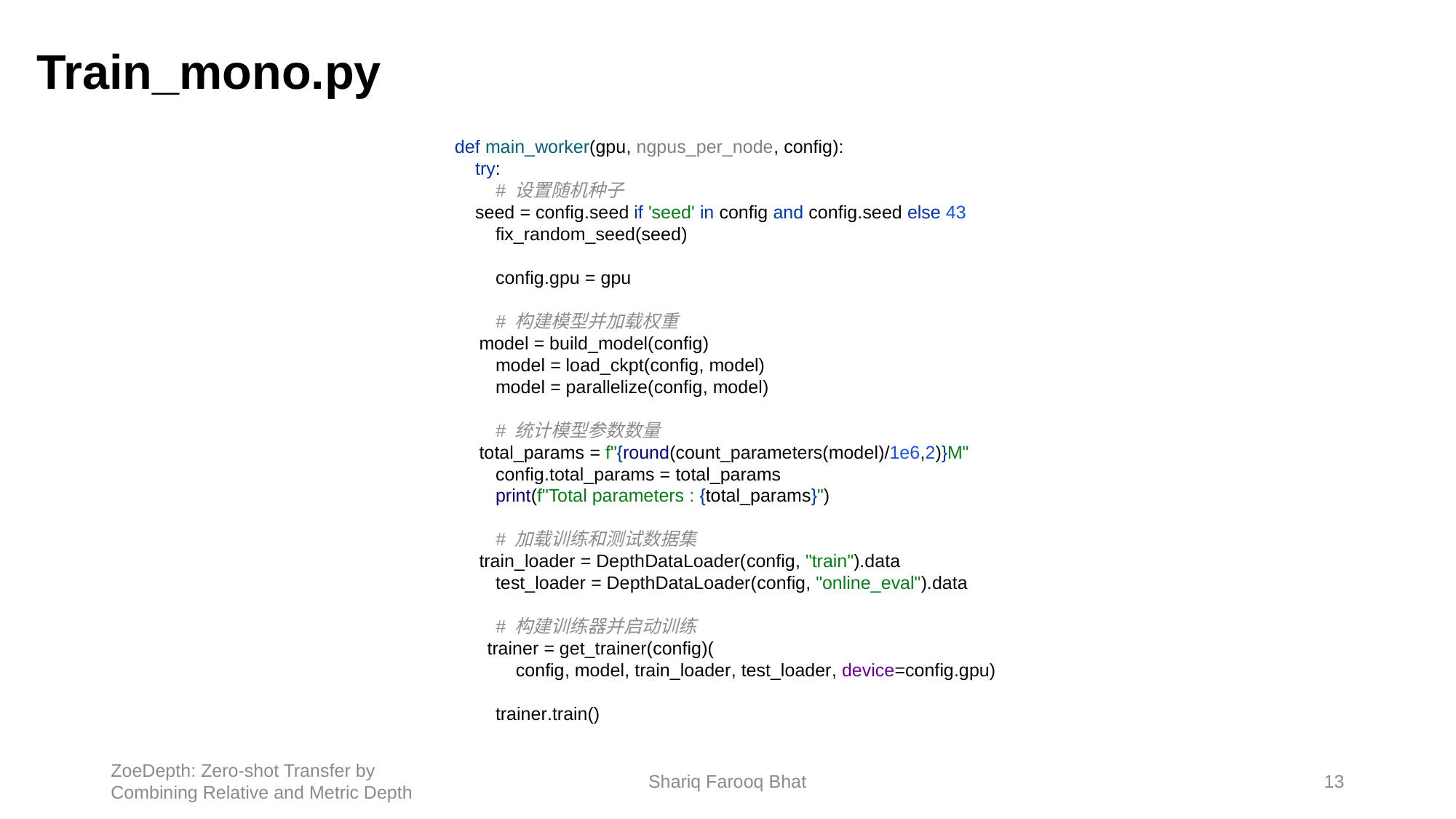

Train_mono.py
def main_worker(gpu, ngpus_per_node, config):
    try:
        # 设置随机种子
    seed = config.seed if 'seed' in config and config.seed else 43
        fix_random_seed(seed)
        config.gpu = gpu
        # 构建模型并加载权重
     model = build_model(config)
        model = load_ckpt(config, model)
        model = parallelize(config, model)
        # 统计模型参数数量
     total_params = f"{round(count_parameters(model)/1e6,2)}M"
        config.total_params = total_params
        print(f"Total parameters : {total_params}")
        # 加载训练和测试数据集
     train_loader = DepthDataLoader(config, "train").data
        test_loader = DepthDataLoader(config, "online_eval").data
        # 构建训练器并启动训练
       trainer = get_trainer(config)(
            config, model, train_loader, test_loader, device=config.gpu)
        trainer.train()
ZoeDepth: Zero-shot Transfer by Combining Relative and Metric Depth
Shariq Farooq Bhat
13